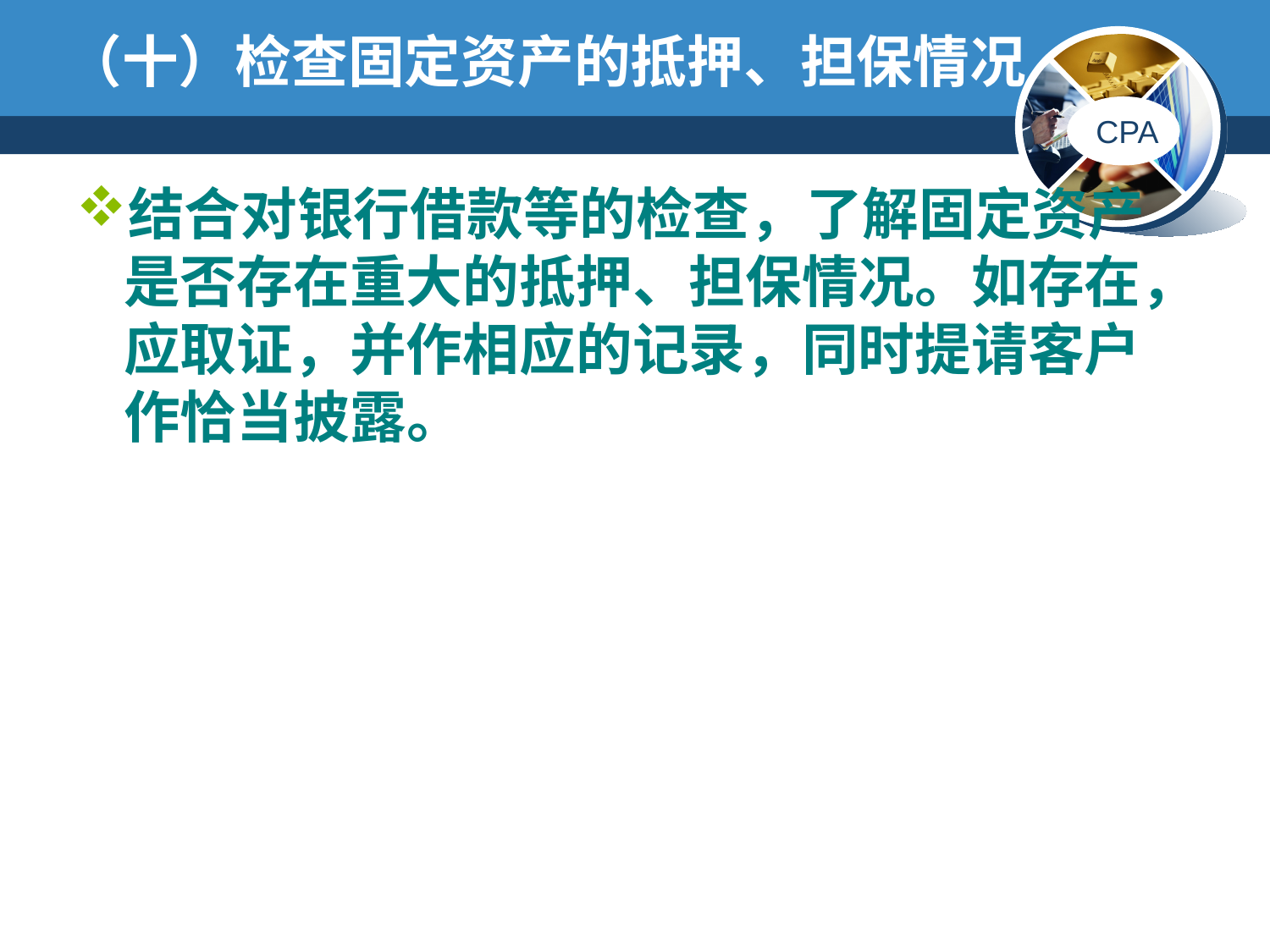

# （十）检查固定资产的抵押、担保情况
结合对银行借款等的检查，了解固定资产是否存在重大的抵押、担保情况。如存在，应取证，并作相应的记录，同时提请客户作恰当披露。